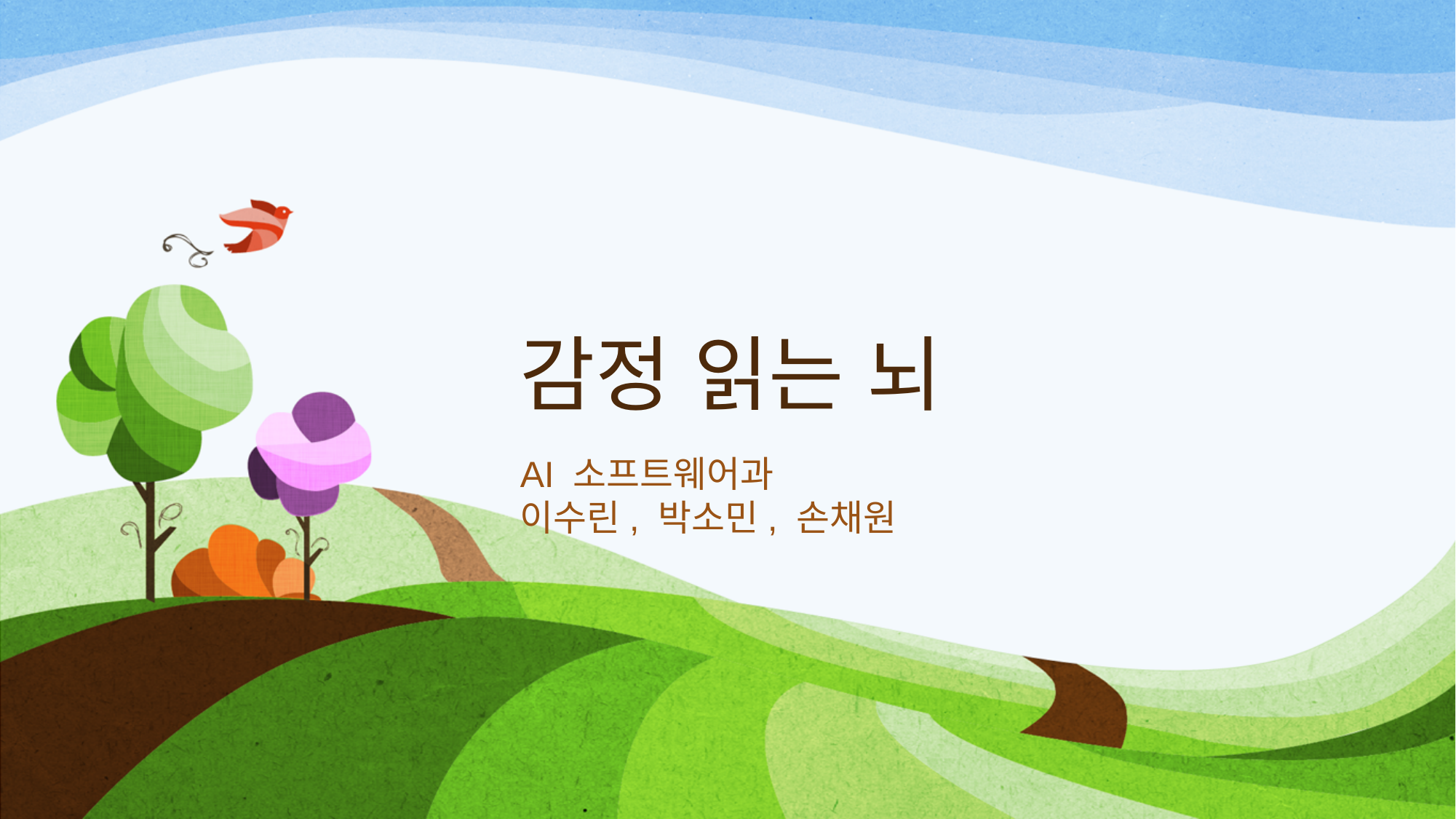

# 감정 읽는 뇌
AI 소프트웨어과
이수린, 박소민, 손채원